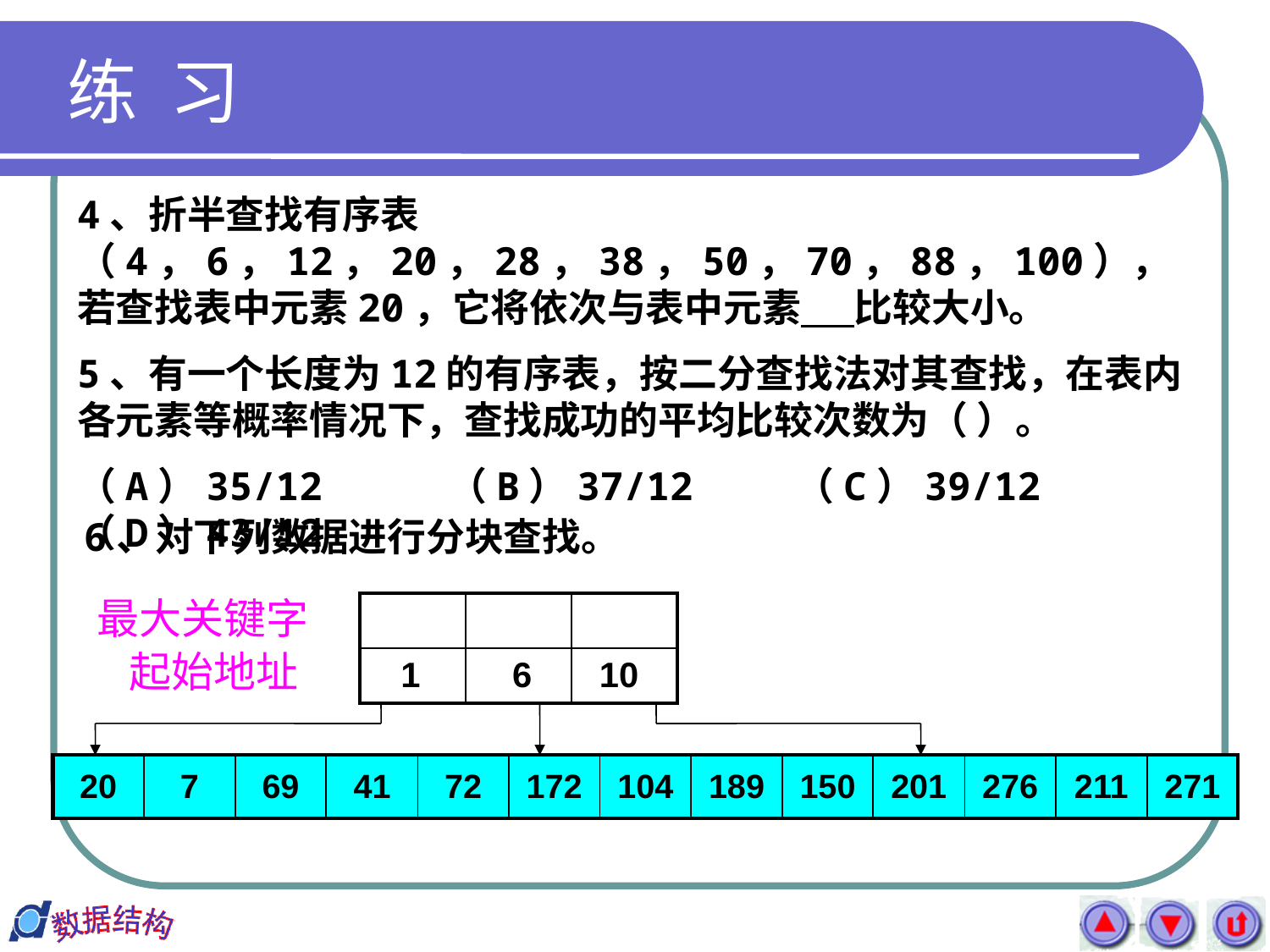

# 练  习
4、折半查找有序表（4，6，12，20，28，38，50，70，88，100），若查找表中元素20，它将依次与表中元素      比较大小。
5、有一个长度为12的有序表，按二分查找法对其查找，在表内各元素等概率情况下，查找成功的平均比较次数为（ ）。
（A）35/12     （B）37/12    （C）39/12     （D）43/12
  6、对下列数据进行分块查找。
最大关键字
|  |  |  |
| --- | --- | --- |
|  |  |  |
| 72 | 189 | 276 |
| --- | --- | --- |
起始地址
| 1 | 6 | 10 |
| --- | --- | --- |

| 20 | 7 | 69 | 41 | 72 | 172 | 104 | 189 | 150 | 201 | 276 | 211 | 271 |
| --- | --- | --- | --- | --- | --- | --- | --- | --- | --- | --- | --- | --- |